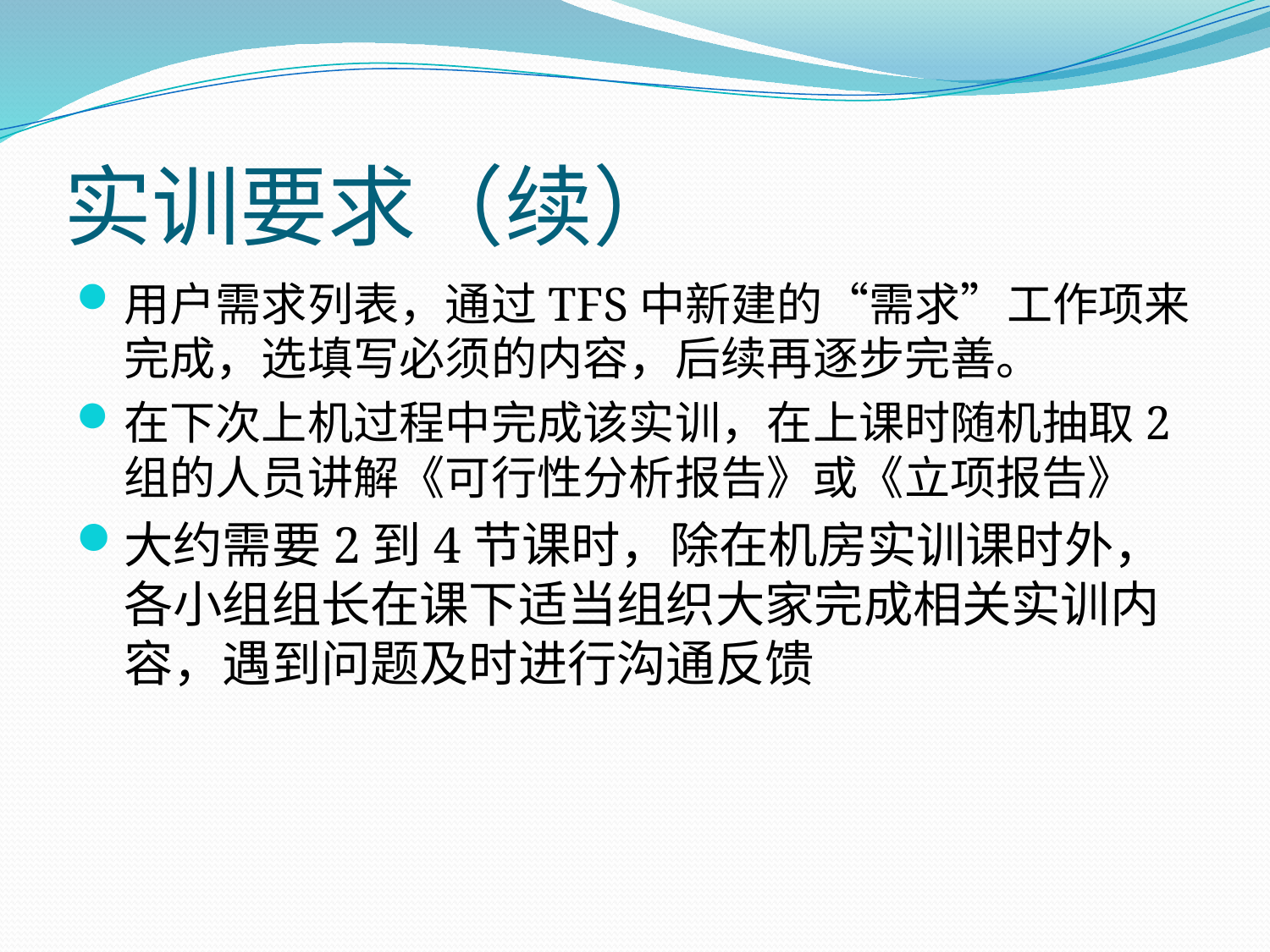

# 实训要求（续）
用户需求列表，通过TFS中新建的“需求”工作项来完成，选填写必须的内容，后续再逐步完善。
在下次上机过程中完成该实训，在上课时随机抽取2组的人员讲解《可行性分析报告》或《立项报告》
大约需要2到4节课时，除在机房实训课时外，各小组组长在课下适当组织大家完成相关实训内容，遇到问题及时进行沟通反馈